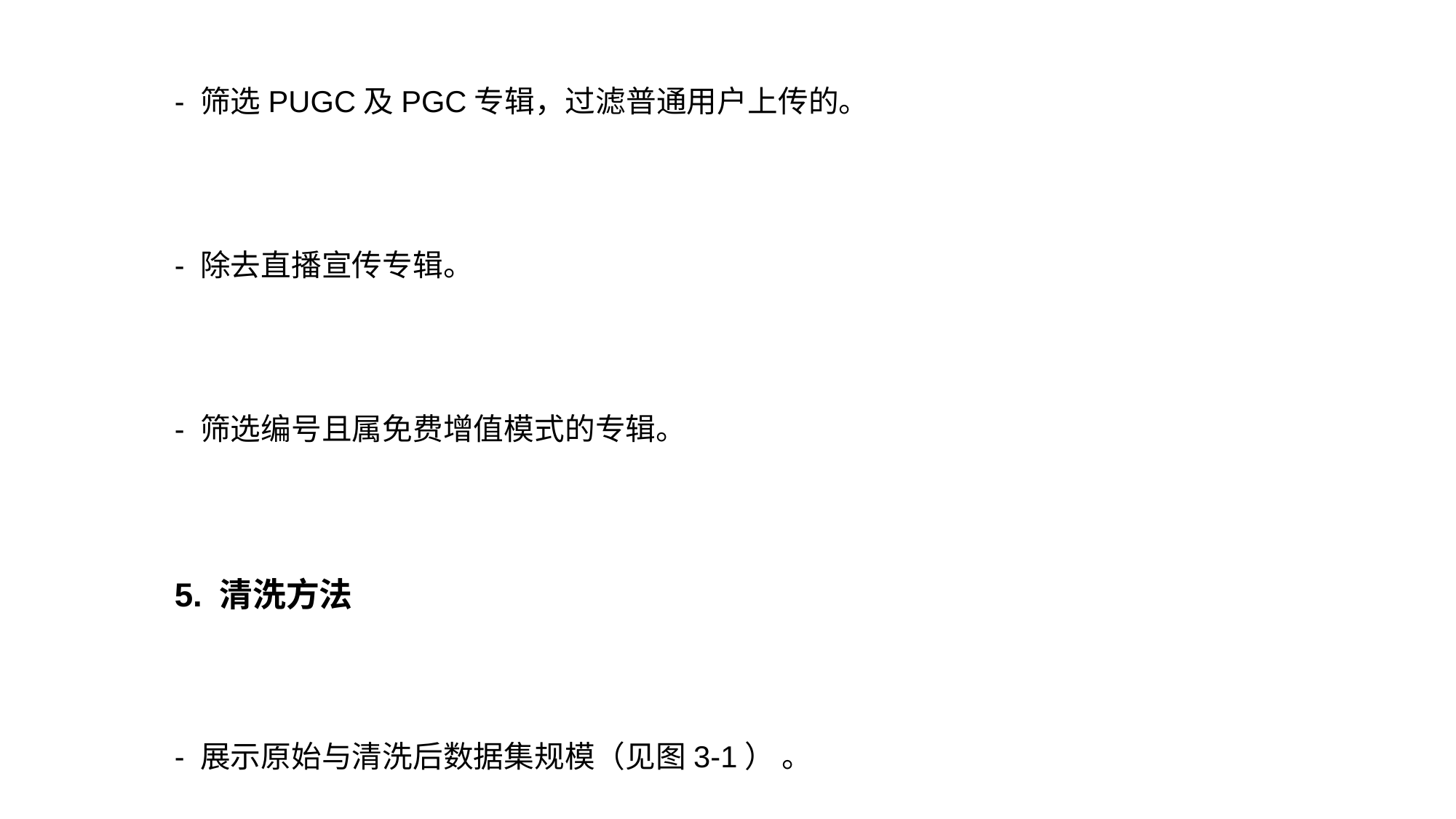

- 筛选PUGC及PGC专辑，过滤普通用户上传的。

- 除去直播宣传专辑。
- 筛选编号且属免费增值模式的专辑。
5. 清洗方法
- 展示原始与清洗后数据集规模（见图3-1） 。